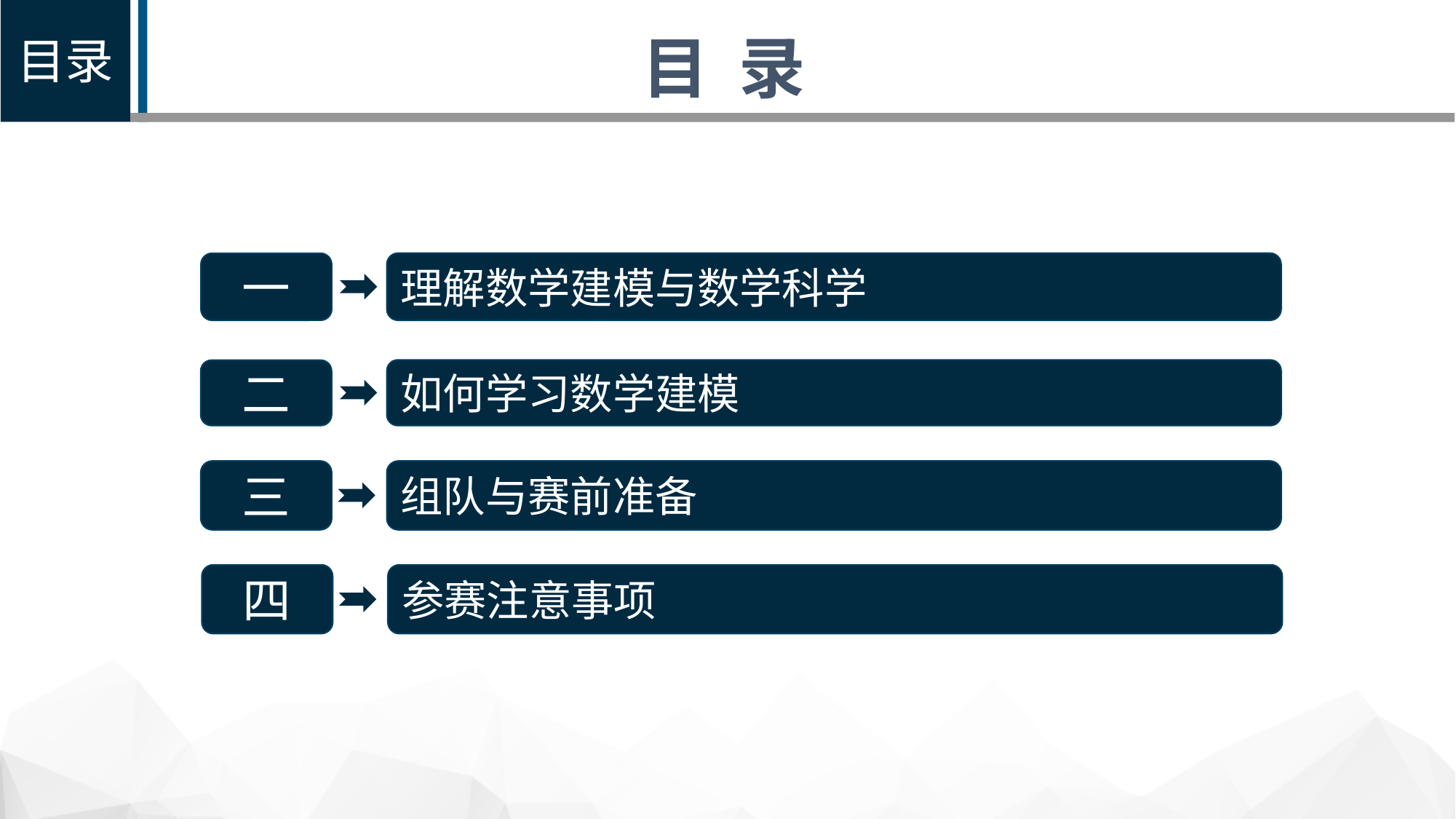

目录

目  录

理解数学建模与数学科学
一

如何学习数学建模
二

三
组队与赛前准备

四
参赛注意事项